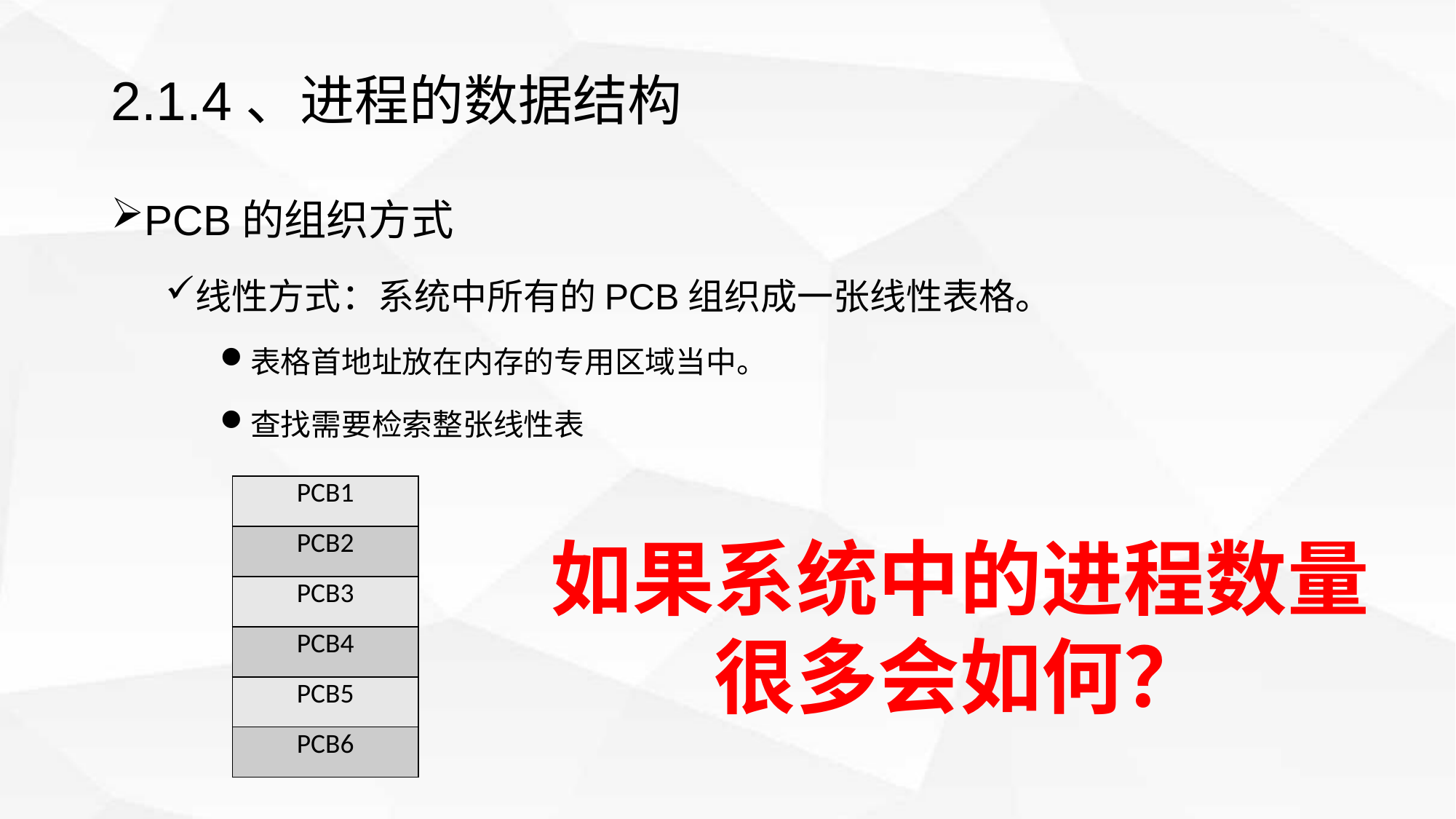

# 2.1.4、进程的数据结构
PCB的组织方式
线性方式：系统中所有的PCB组织成一张线性表格。
表格首地址放在内存的专用区域当中。
查找需要检索整张线性表

| PCB1 |
| --- |
| PCB2 |
| PCB3 |
| PCB4 |
| PCB5 |
| PCB6 |
如果系统中的进程数量很多会如何？